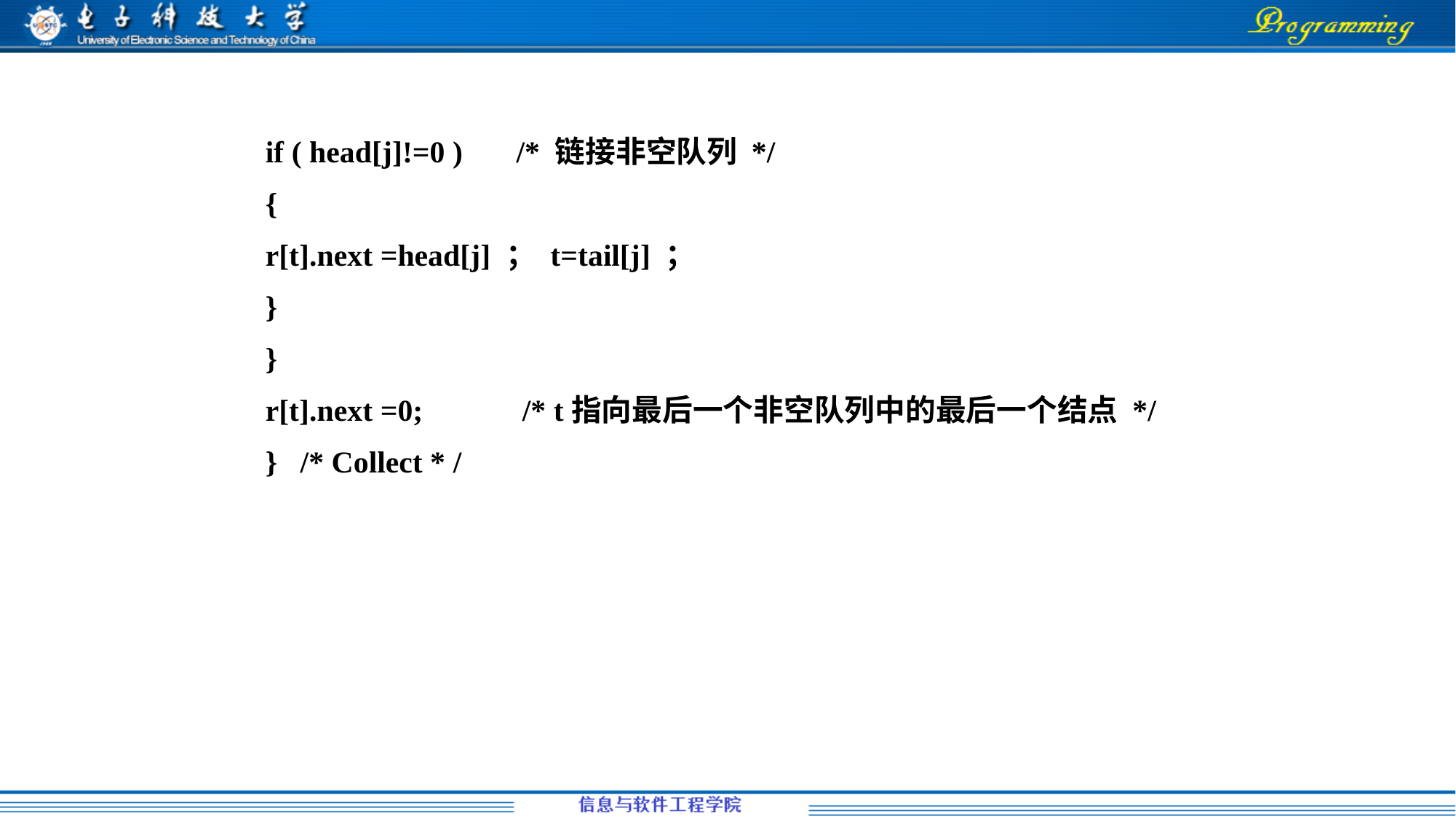

if ( head[j]!=0 )       /* 链接非空队列 */
{
r[t].next =head[j] ； t=tail[j] ；
}
}
r[t].next =0;             /* t指向最后一个非空队列中的最后一个结点 */
}   /* Collect * /